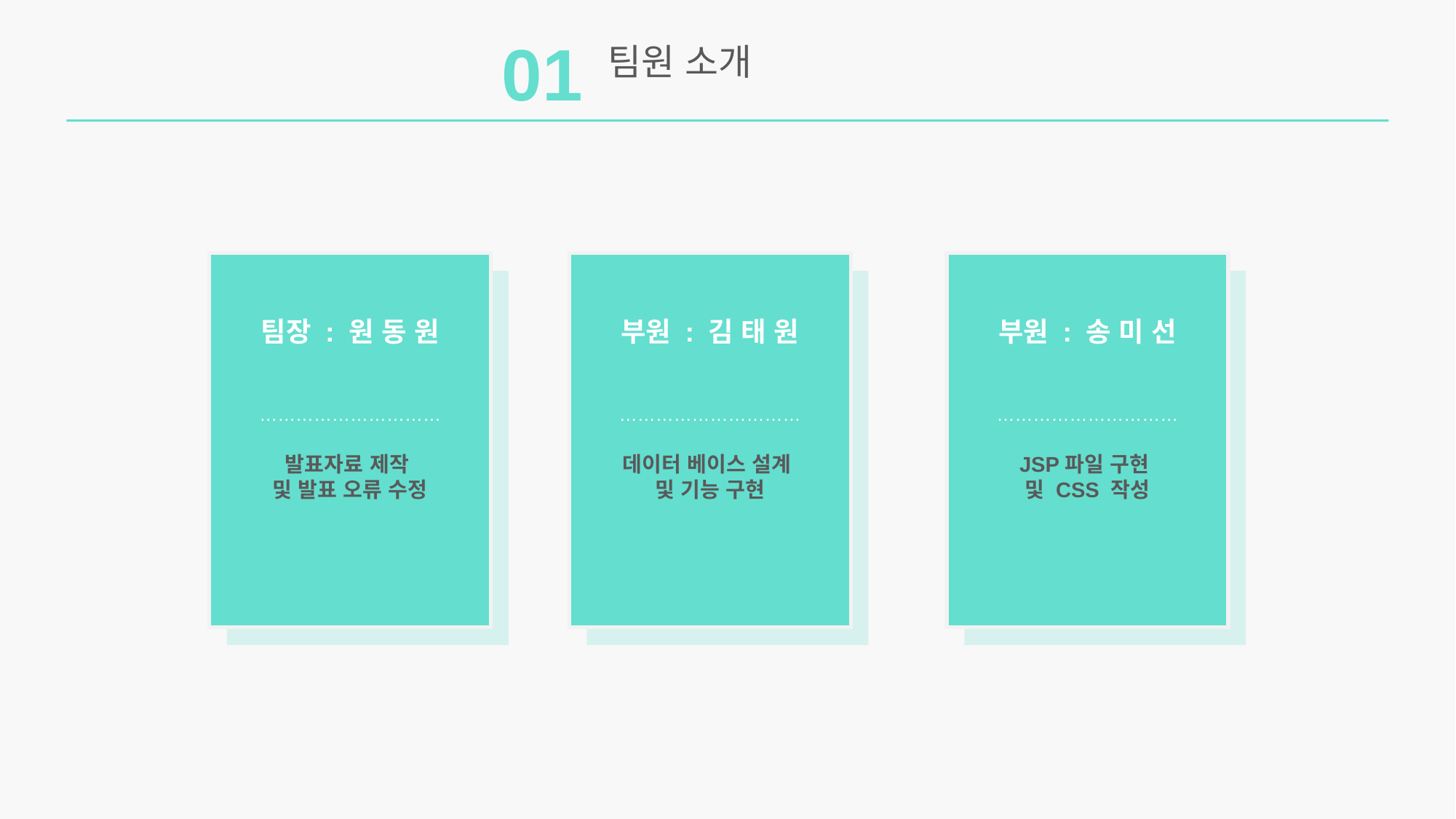

01
팀원 소개

팀장 : 원 동 원
부원 : 김 태 원
부원 : 송 미 선
…………………………

…………………………

…………………………

발표자료 제작
및 발표 오류 수정

데이터 베이스 설계
및 기능 구현
JSP파일 구현
및 CSS 작성